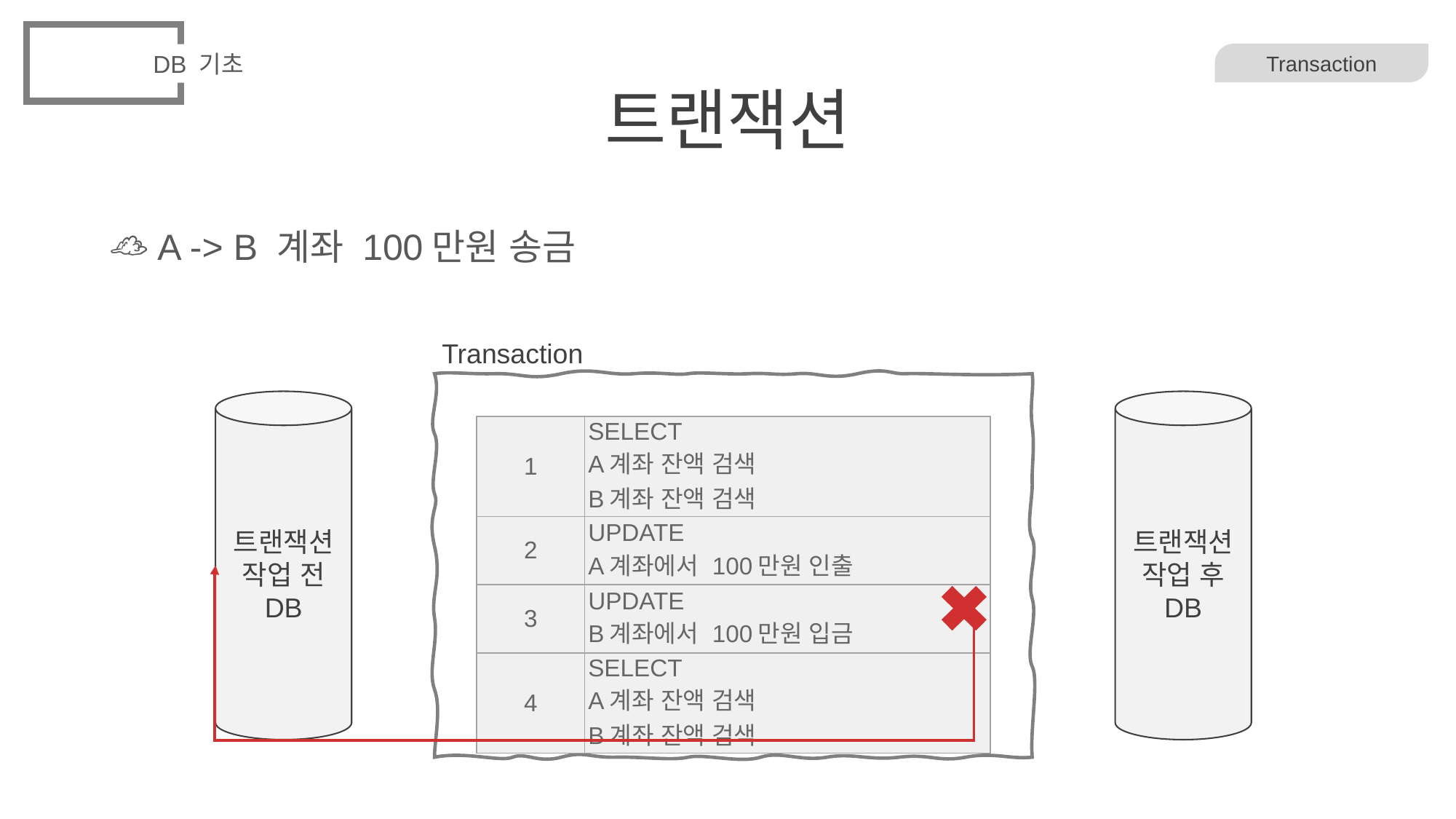

DB 기초
# 트랜잭션
Transaction
☁ A -> B 계좌 100만원 송금

Transaction

트랜잭션
작업 전
DB
트랜잭션
작업 후
DB

| 1 | SELECT A계좌 잔액 검색 B계좌 잔액 검색 |
| --- | --- |
| 2 | UPDATE A계좌에서 100만원 인출 |
| 3 | UPDATE B계좌에서 100만원 입금 |
| 4 | SELECT A계좌 잔액 검색 B계좌 잔액 검색 |